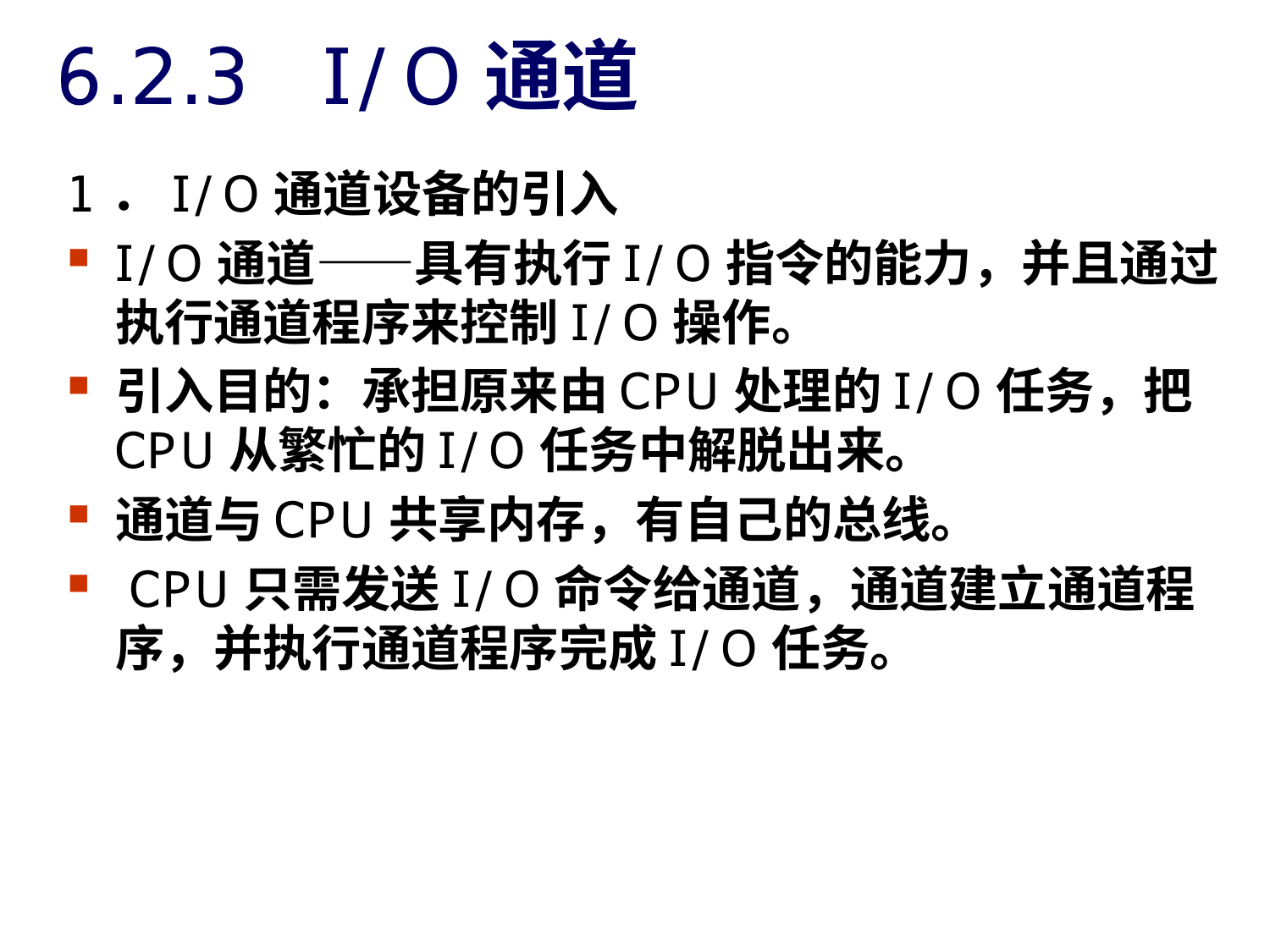

# 6.2.3   I/O通道
1．I/O通道设备的引入
I/O通道——具有执行I/O指令的能力，并且通过执行通道程序来控制I/O操作。
引入目的：承担原来由CPU处理的I/O任务，把CPU从繁忙的I/O任务中解脱出来。
通道与CPU共享内存，有自己的总线。
 CPU只需发送I/O命令给通道，通道建立通道程序，并执行通道程序完成I/O任务。
16